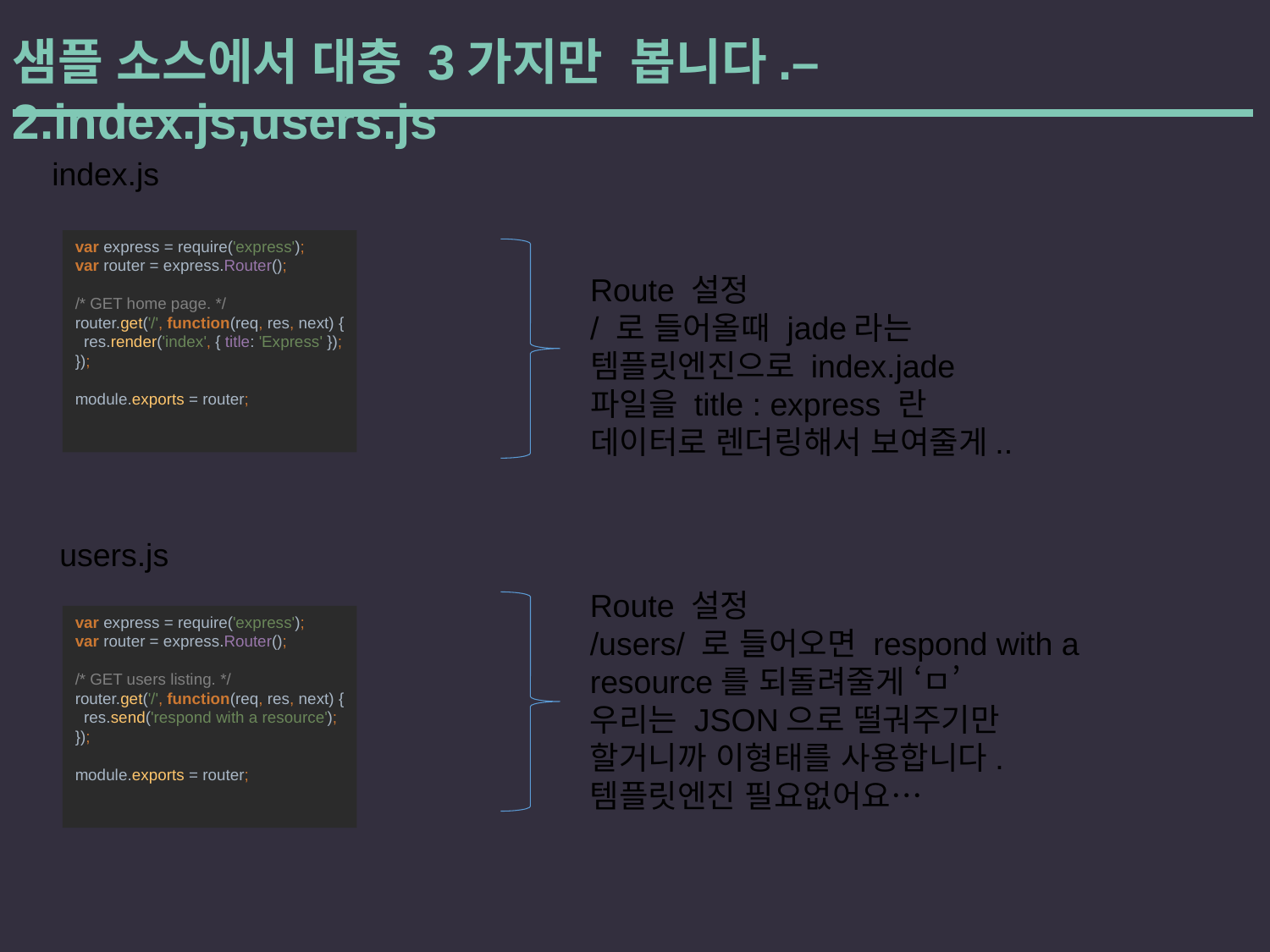

샘플 소스에서 대충 3가지만  봅니다.– 2.index.js,users.js
index.js
var express = require('express');
var router = express.Router();
/* GET home page. */
router.get('/', function(req, res, next) {
  res.render('index', { title: 'Express' });
});
module.exports = router;

Route 설정
/ 로 들어올때 jade라는 템플릿엔진으로 index.jade파일을 title : express 란 데이터로 렌더링해서 보여줄게..
users.js
Route 설정
/users/ 로 들어오면 respond with a resource를 되돌려줄게 ‘ㅁ’
우리는 JSON으로 떨궈주기만 할거니까 이형태를 사용합니다. 템플릿엔진 필요없어요…

var express = require('express');
var router = express.Router();
/* GET users listing. */
router.get('/', function(req, res, next) {
  res.send('respond with a resource');
});
module.exports = router;